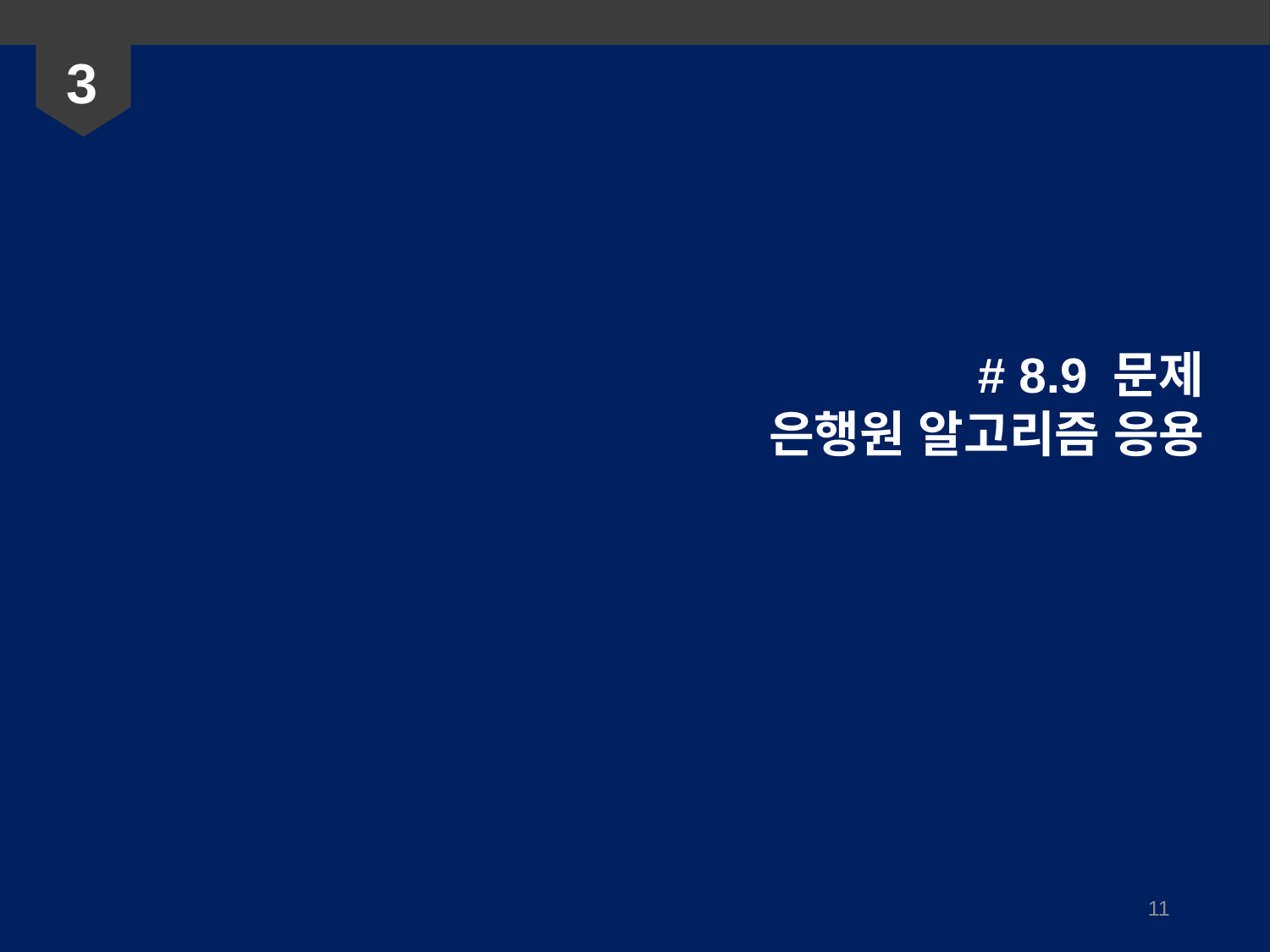

3

# 8.9 문제
은행원 알고리즘 응용
11